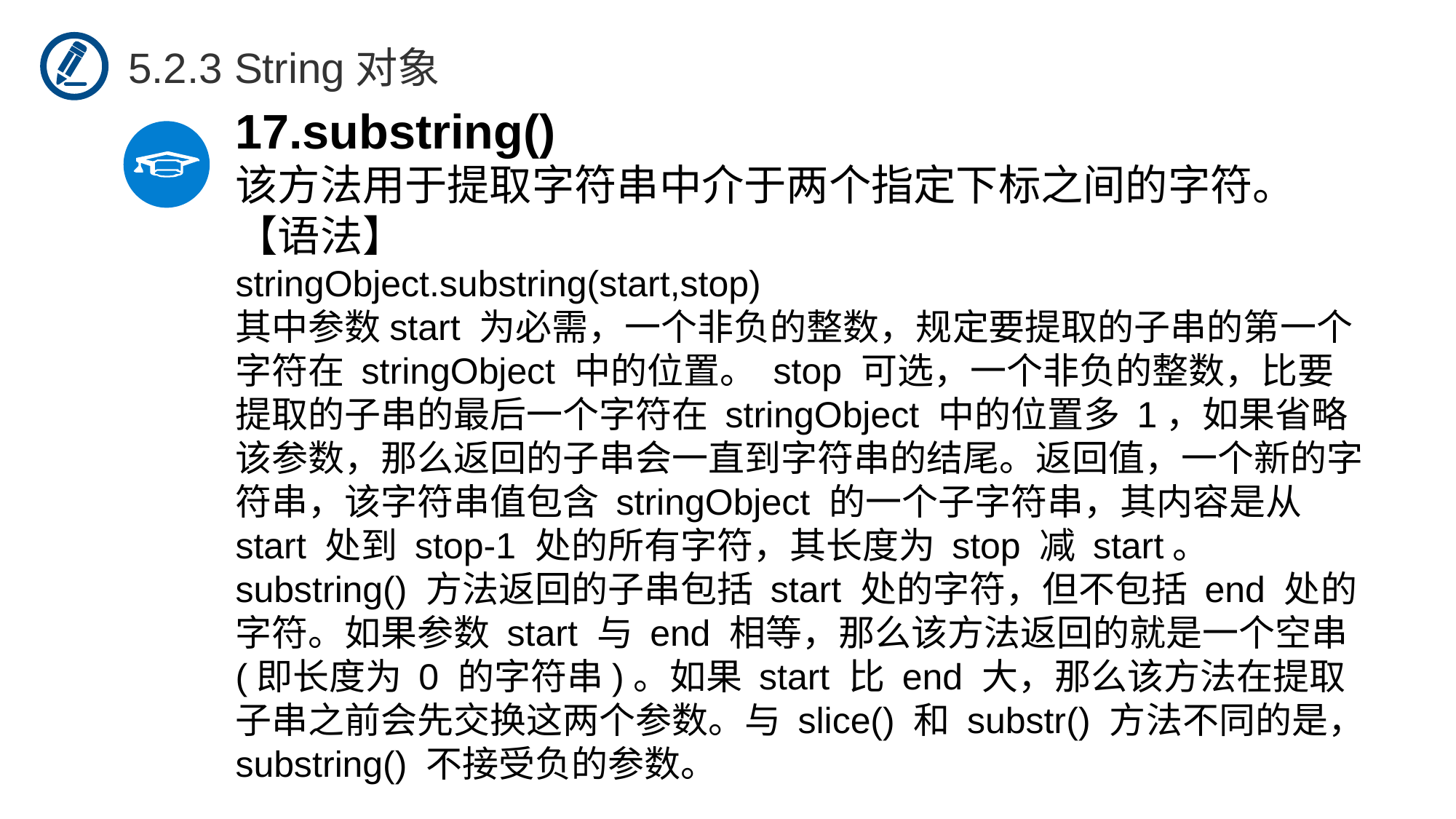

5.2.3 String对象
substring()
该方法用于提取字符串中介于两个指定下标之间的字符。
【语法】
stringObject.substring(start,stop)
其中参数start 为必需，一个非负的整数，规定要提取的子串的第一个字符在 stringObject 中的位置。 stop 可选，一个非负的整数，比要提取的子串的最后一个字符在 stringObject 中的位置多 1，如果省略该参数，那么返回的子串会一直到字符串的结尾。返回值，一个新的字符串，该字符串值包含 stringObject 的一个子字符串，其内容是从 start 处到 stop-1 处的所有字符，其长度为 stop 减 start。
substring() 方法返回的子串包括 start 处的字符，但不包括 end 处的字符。如果参数 start 与 end 相等，那么该方法返回的就是一个空串(即长度为 0 的字符串)。如果 start 比 end 大，那么该方法在提取子串之前会先交换这两个参数。与 slice() 和 substr() 方法不同的是，substring() 不接受负的参数。